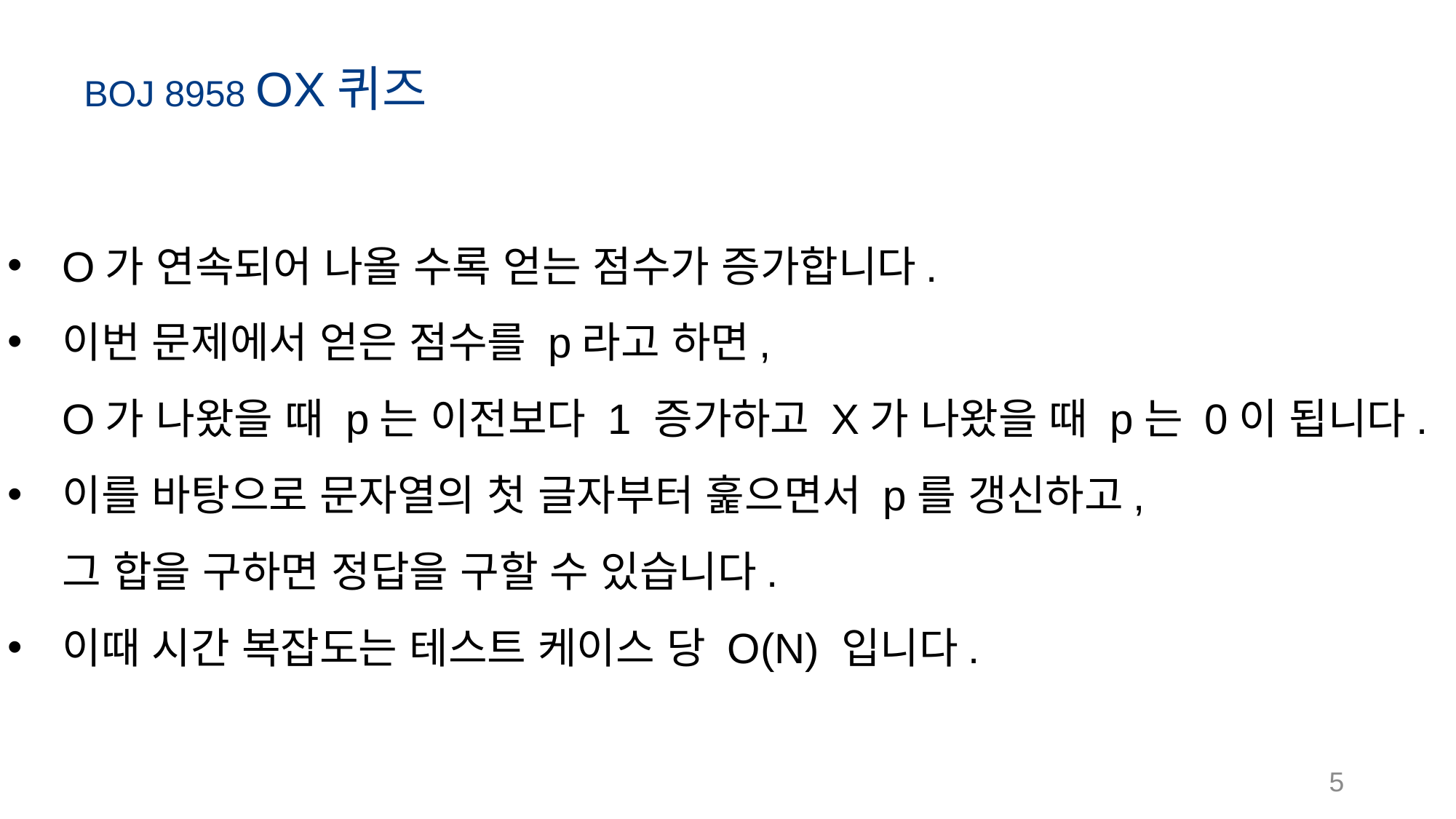

BOJ 8958 OX퀴즈
O가 연속되어 나올 수록 얻는 점수가 증가합니다.
이번 문제에서 얻은 점수를 p라고 하면,
O가 나왔을 때 p는 이전보다 1 증가하고 X가 나왔을 때 p는 0이 됩니다.
이를 바탕으로 문자열의 첫 글자부터 훑으면서 p를 갱신하고,
그 합을 구하면 정답을 구할 수 있습니다.
이때 시간 복잡도는 테스트 케이스 당 O(N) 입니다.
5